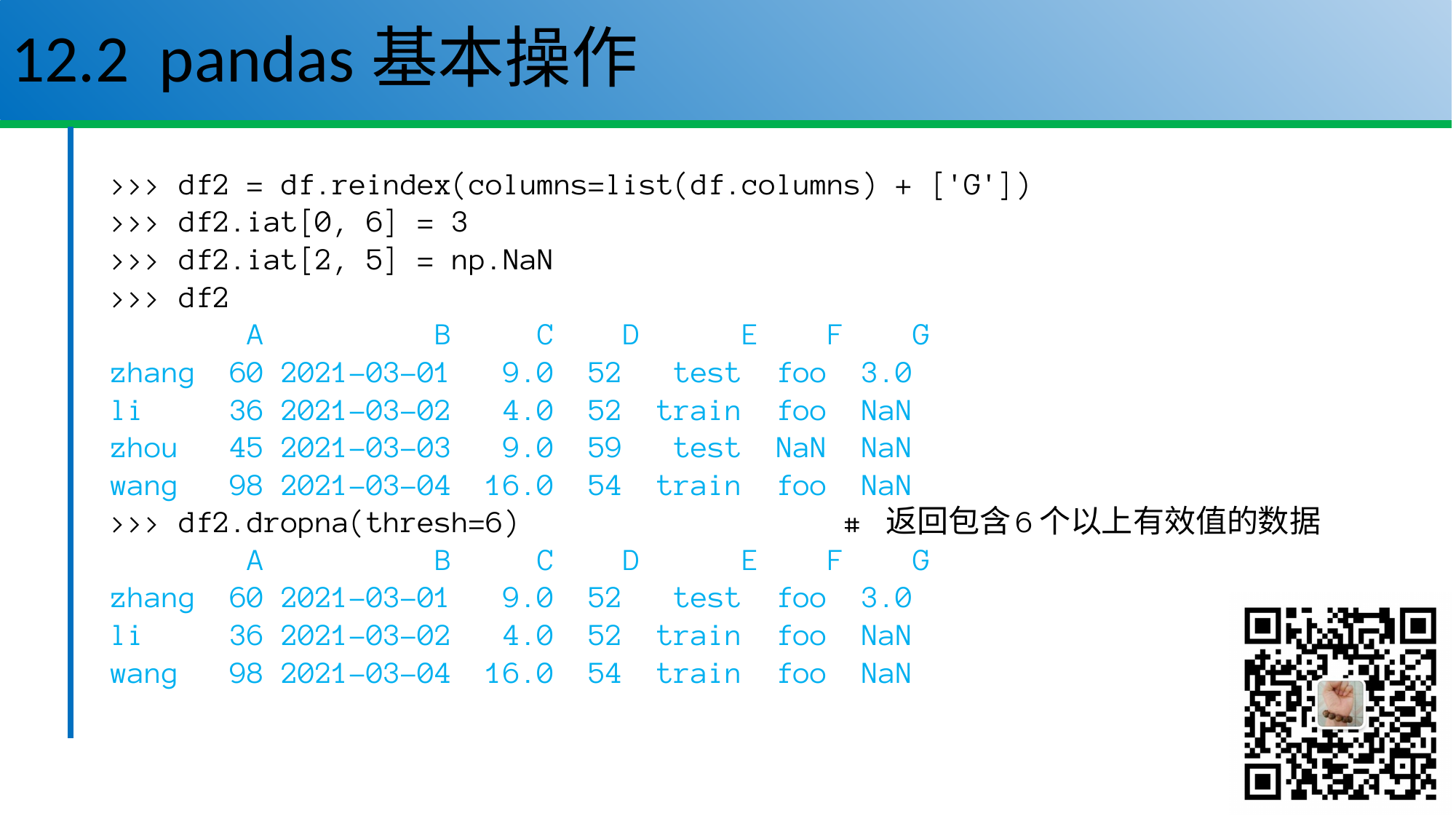

# 12.2  pandas基本操作
>>> df2 = df.reindex(columns=list(df.columns) + ['G'])
>>> df2.iat[0, 6] = 3
>>> df2.iat[2, 5] = np.NaN
>>> df2
        A          B     C    D      E    F    G
zhang  60 2021-03-01   9.0  52   test  foo  3.0
li     36 2021-03-02   4.0  52  train  foo  NaN
zhou   45 2021-03-03   9.0  59   test  NaN  NaN
wang   98 2021-03-04  16.0  54  train  foo  NaN
>>> df2.dropna(thresh=6)                   # 返回包含6个以上有效值的数据
        A          B     C    D      E    F    G
zhang  60 2021-03-01   9.0  52   test  foo  3.0
li     36 2021-03-02   4.0  52  train  foo  NaN
wang   98 2021-03-04  16.0  54  train  foo  NaN
65